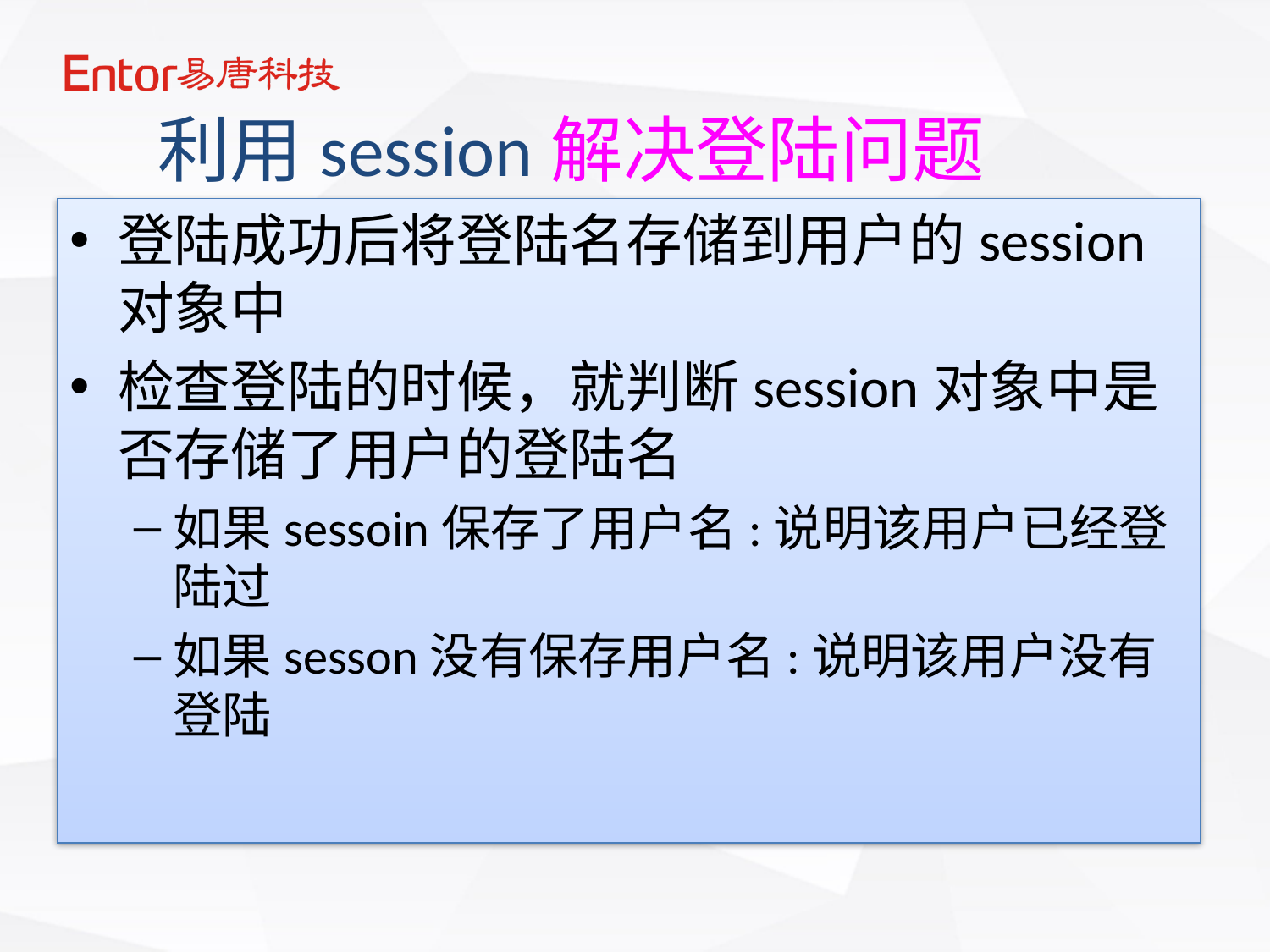

利用session解决登陆问题
登陆成功后将登陆名存储到用户的session对象中
检查登陆的时候，就判断session对象中是否存储了用户的登陆名
如果sessoin保存了用户名:说明该用户已经登陆过
如果sesson没有保存用户名:说明该用户没有登陆